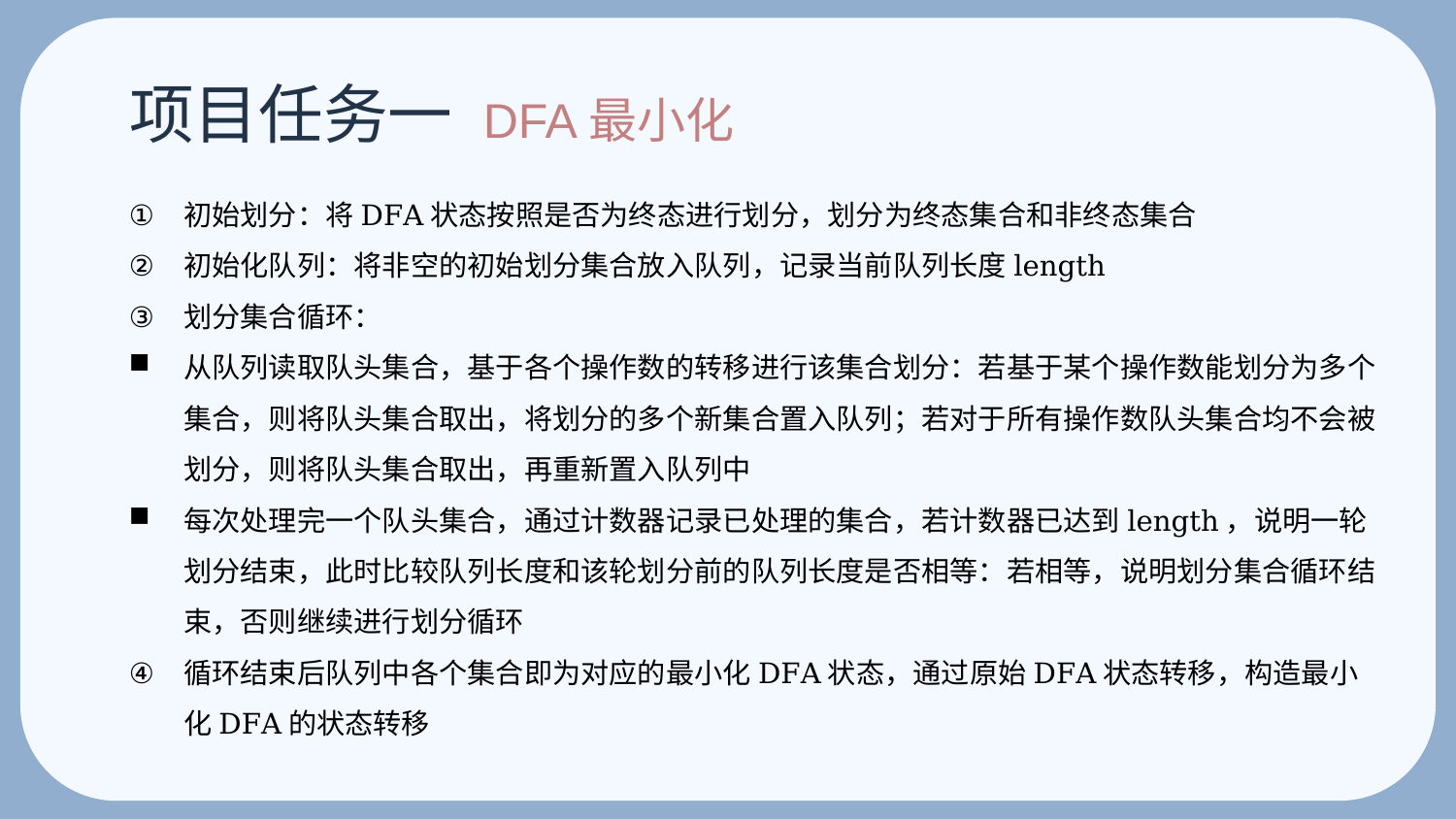

# 项目任务一 DFA最小化
初始划分：将DFA状态按照是否为终态进行划分，划分为终态集合和非终态集合
初始化队列：将非空的初始划分集合放入队列，记录当前队列长度length
划分集合循环：
从队列读取队头集合，基于各个操作数的转移进行该集合划分：若基于某个操作数能划分为多个集合，则将队头集合取出，将划分的多个新集合置入队列；若对于所有操作数队头集合均不会被划分，则将队头集合取出，再重新置入队列中
每次处理完一个队头集合，通过计数器记录已处理的集合，若计数器已达到length，说明一轮划分结束，此时比较队列长度和该轮划分前的队列长度是否相等：若相等，说明划分集合循环结束，否则继续进行划分循环
循环结束后队列中各个集合即为对应的最小化DFA状态，通过原始DFA状态转移，构造最小化DFA的状态转移